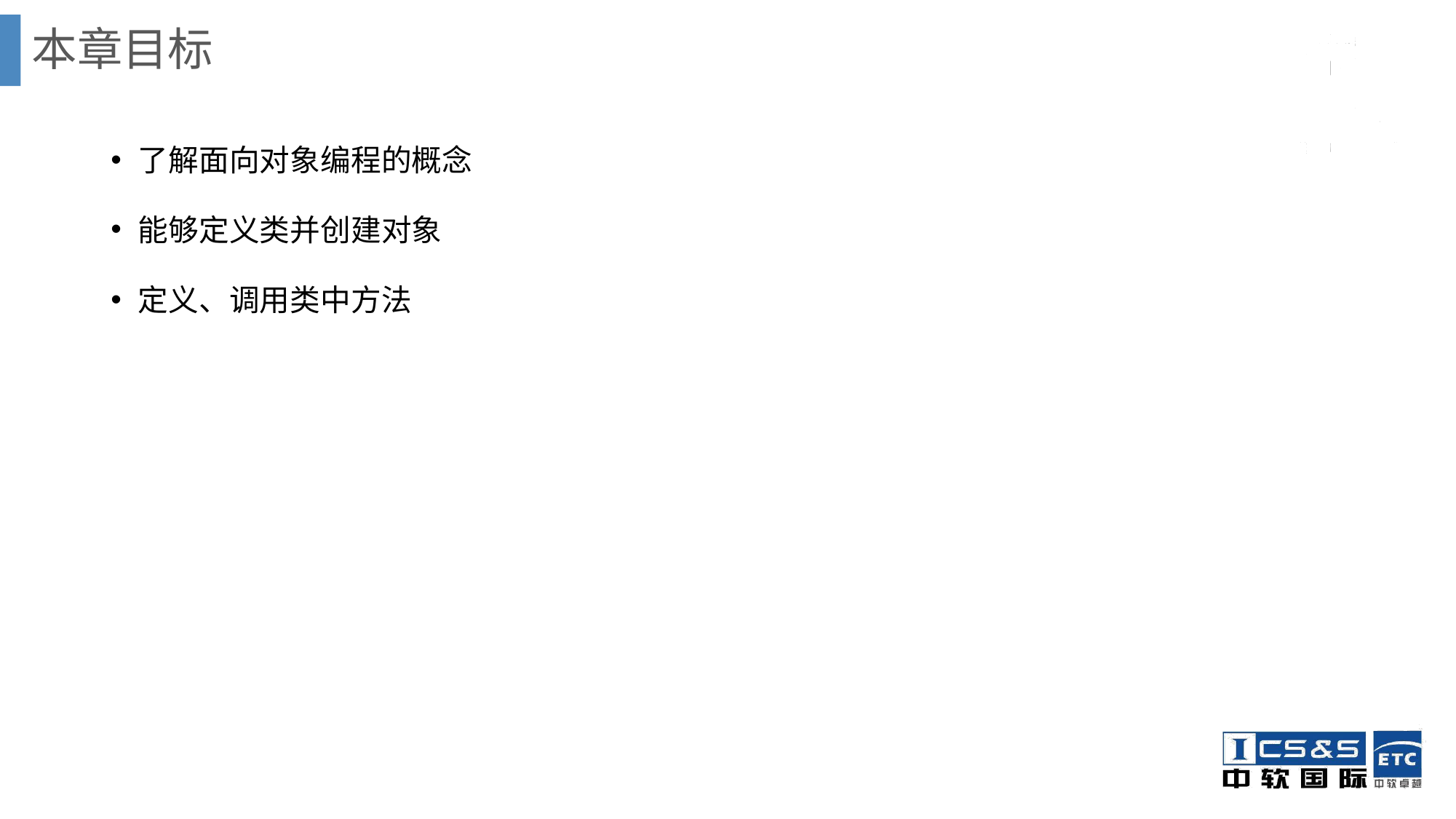

# 本章目标
了解面向对象编程的概念
能够定义类并创建对象
定义、调用类中方法